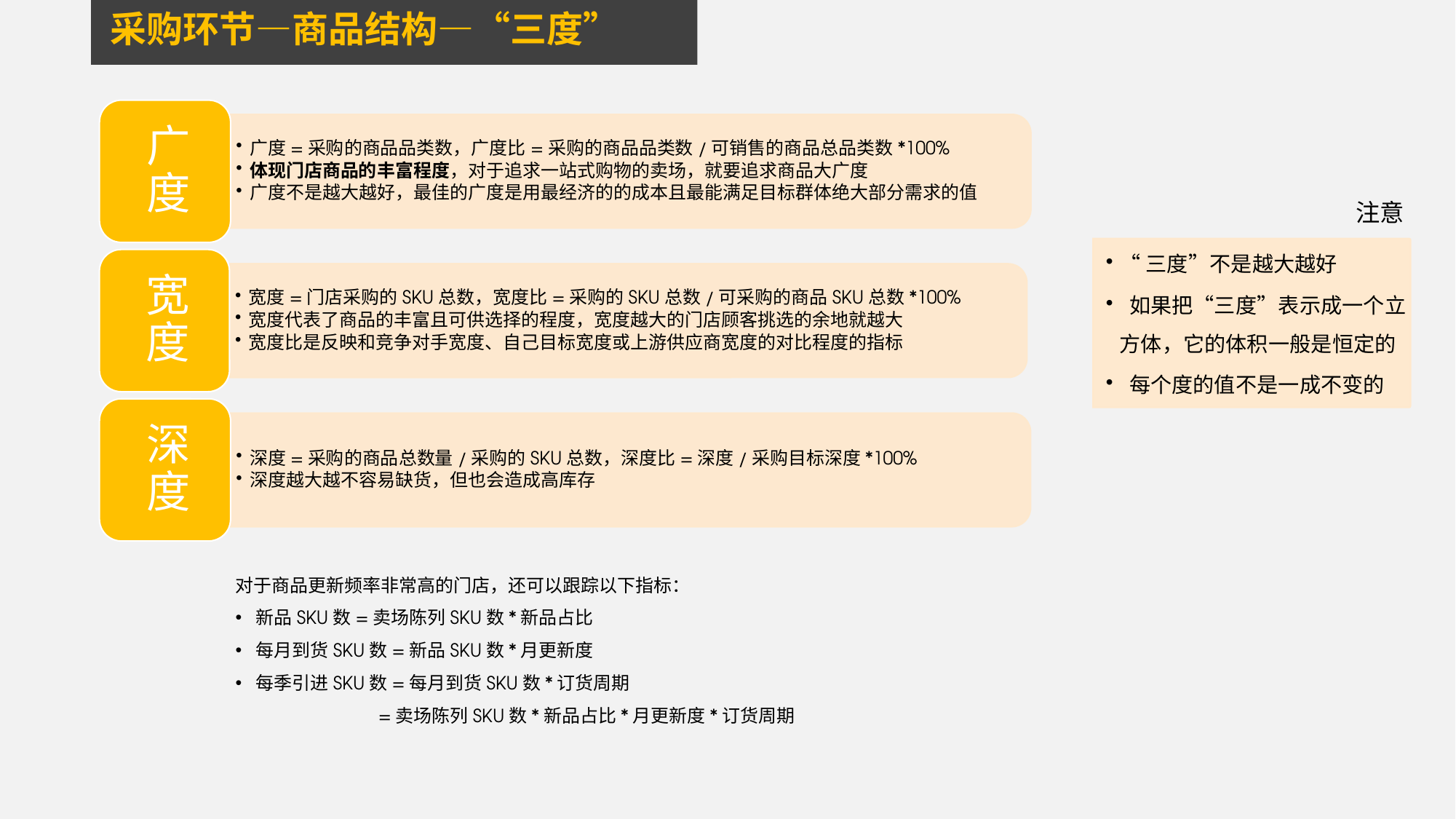

采购环节—商品结构—“三度”
广度=采购的商品品类数，广度比=采购的商品品类数/可销售的商品总品类数*100%
体现门店商品的丰富程度，对于追求一站式购物的卖场，就要追求商品大广度
广度不是越大越好，最佳的广度是用最经济的的成本且最能满足目标群体绝大部分需求的值
广度
宽度=门店采购的SKU总数，宽度比=采购的SKU总数/可采购的商品SKU总数*100%
宽度代表了商品的丰富且可供选择的程度，宽度越大的门店顾客挑选的余地就越大
宽度比是反映和竞争对手宽度、自己目标宽度或上游供应商宽度的对比程度的指标
宽度
深度=采购的商品总数量/采购的SKU总数，深度比=深度/采购目标深度*100%
深度越大越不容易缺货，但也会造成高库存
深度
注意

“三度”不是越大越好
 如果把“三度”表示成一个立方体，它的体积一般是恒定的
 每个度的值不是一成不变的
对于商品更新频率非常高的门店，还可以跟踪以下指标：
新品SKU数=卖场陈列SKU数*新品占比
每月到货SKU数=新品SKU数*月更新度
每季引进SKU数=每月到货SKU数*订货周期
                            =卖场陈列SKU数*新品占比*月更新度*订货周期